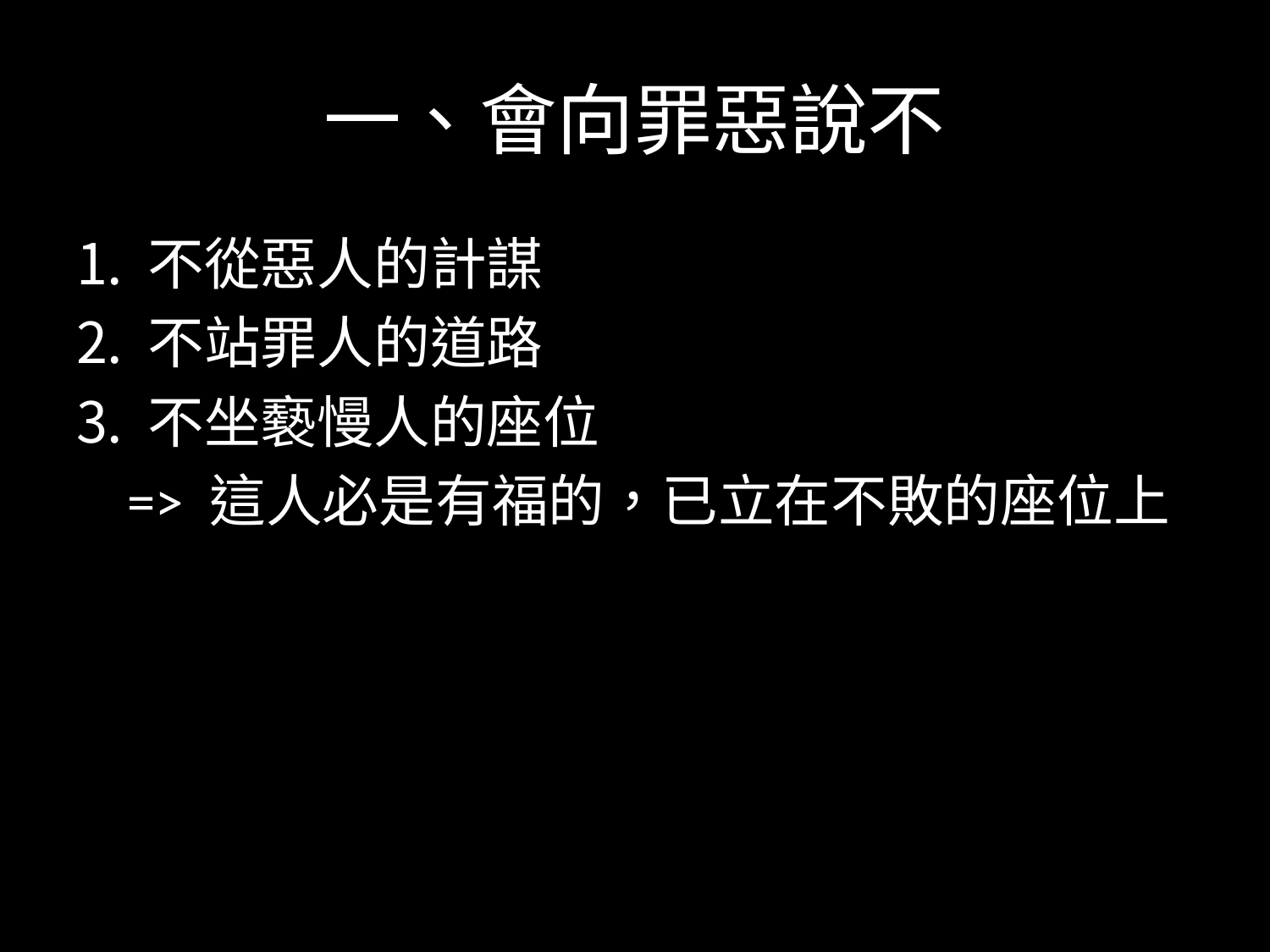

# 一、會向罪惡說不
不從惡人的計謀
不站罪人的道路
不坐褻慢人的座位
    => 這人必是有福的，已立在不敗的座位上